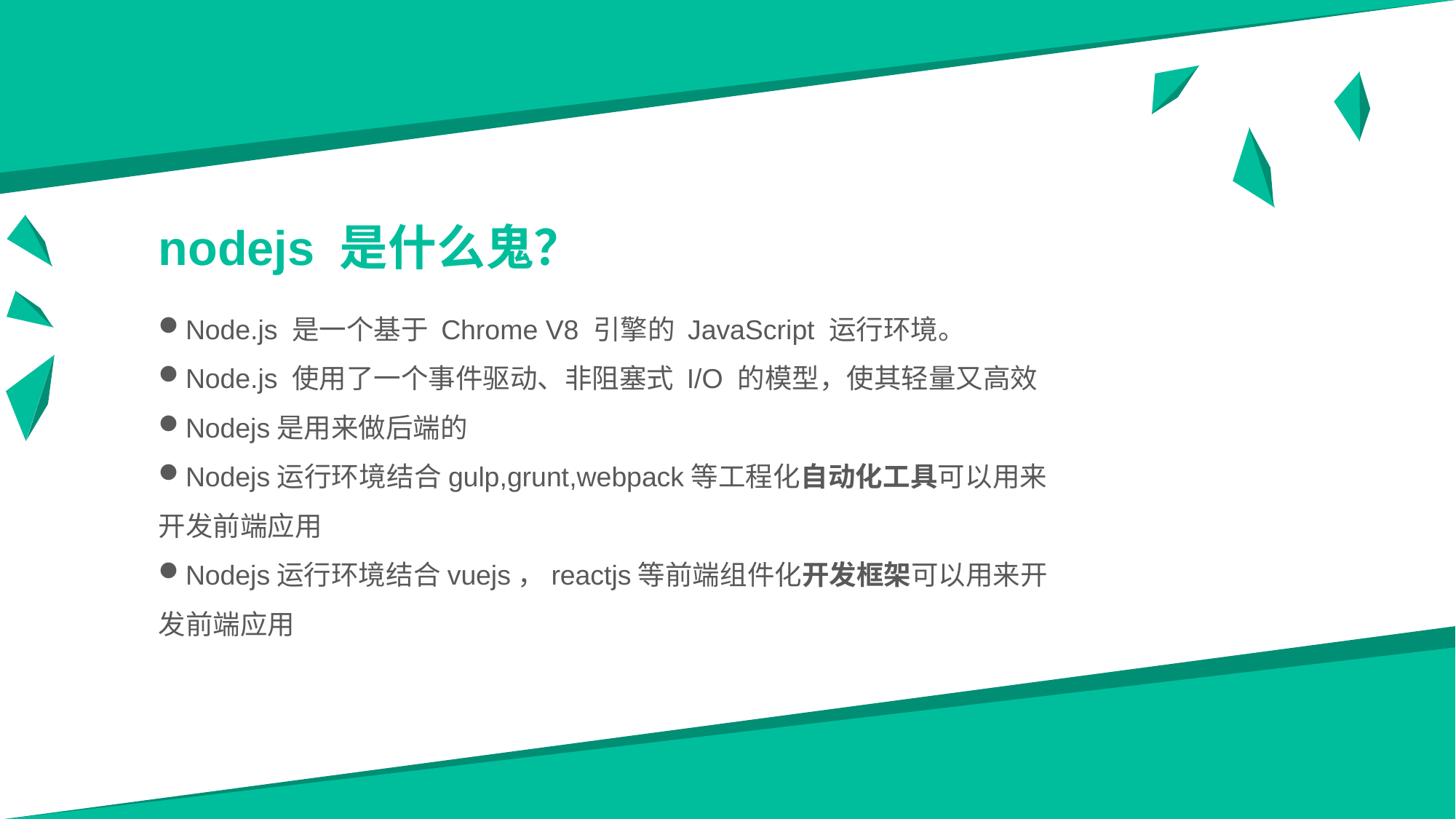

nodejs 是什么鬼？

Node.js 是一个基于 Chrome V8 引擎的 JavaScript 运行环境。
Node.js 使用了一个事件驱动、非阻塞式 I/O 的模型，使其轻量又高效
Nodejs是用来做后端的
Nodejs运行环境结合gulp,grunt,webpack等工程化自动化工具可以用来开发前端应用
Nodejs运行环境结合vuejs，reactjs等前端组件化开发框架可以用来开发前端应用